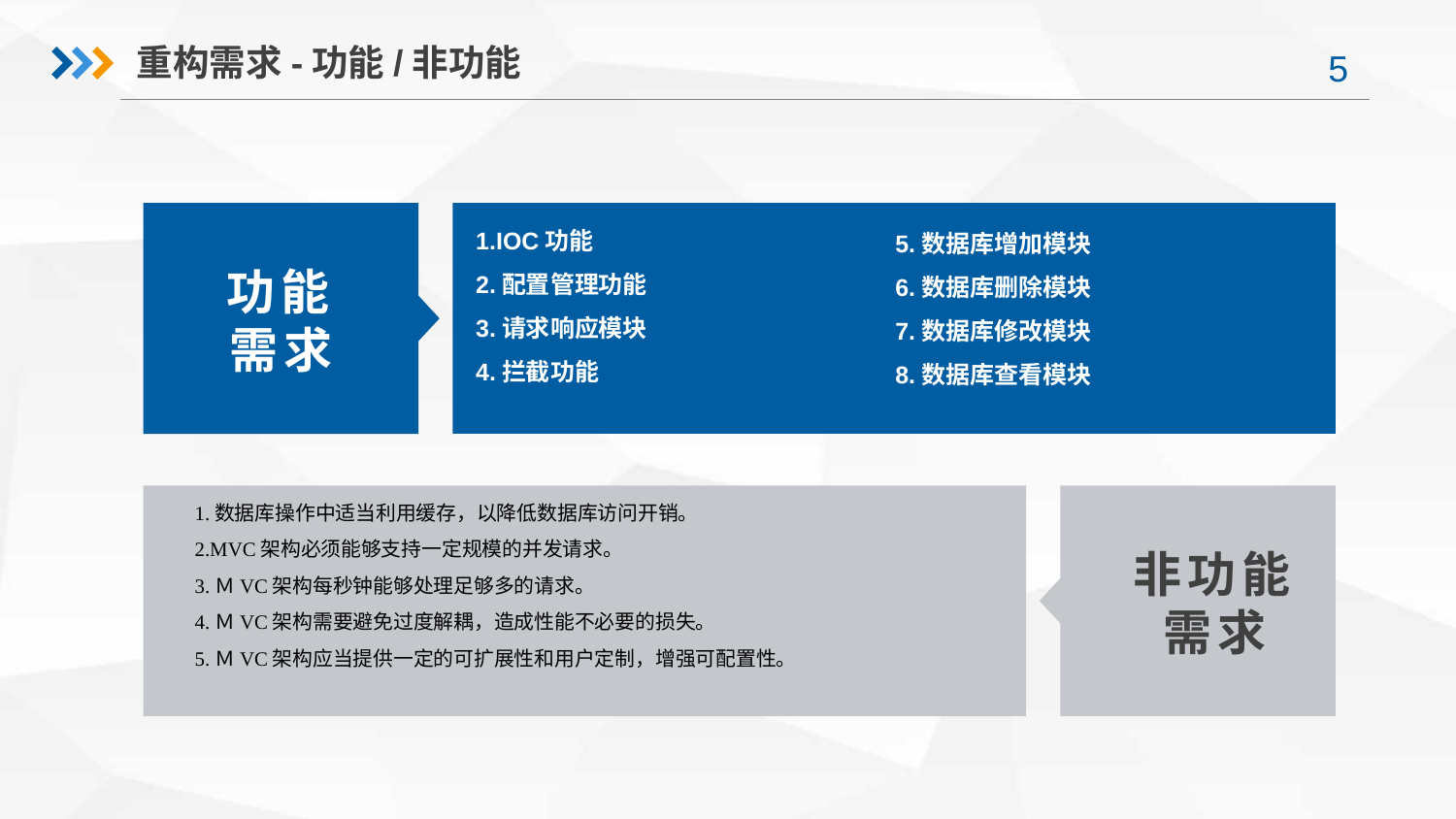

重构需求-功能/非功能

5.数据库增加模块
6.数据库删除模块
7.数据库修改模块
8.数据库查看模块

1.IOC功能
2.配置管理功能
3.请求响应模块
4.拦截功能

功能需求

1.数据库操作中适当利用缓存，以降低数据库访问开销。
2.MVC架构必须能够支持一定规模的并发请求。
3.ＭVC架构每秒钟能够处理足够多的请求。
4.ＭVC架构需要避免过度解耦，造成性能不必要的损失。
5.ＭVC架构应当提供一定的可扩展性和用户定制，增强可配置性。

非功能需求